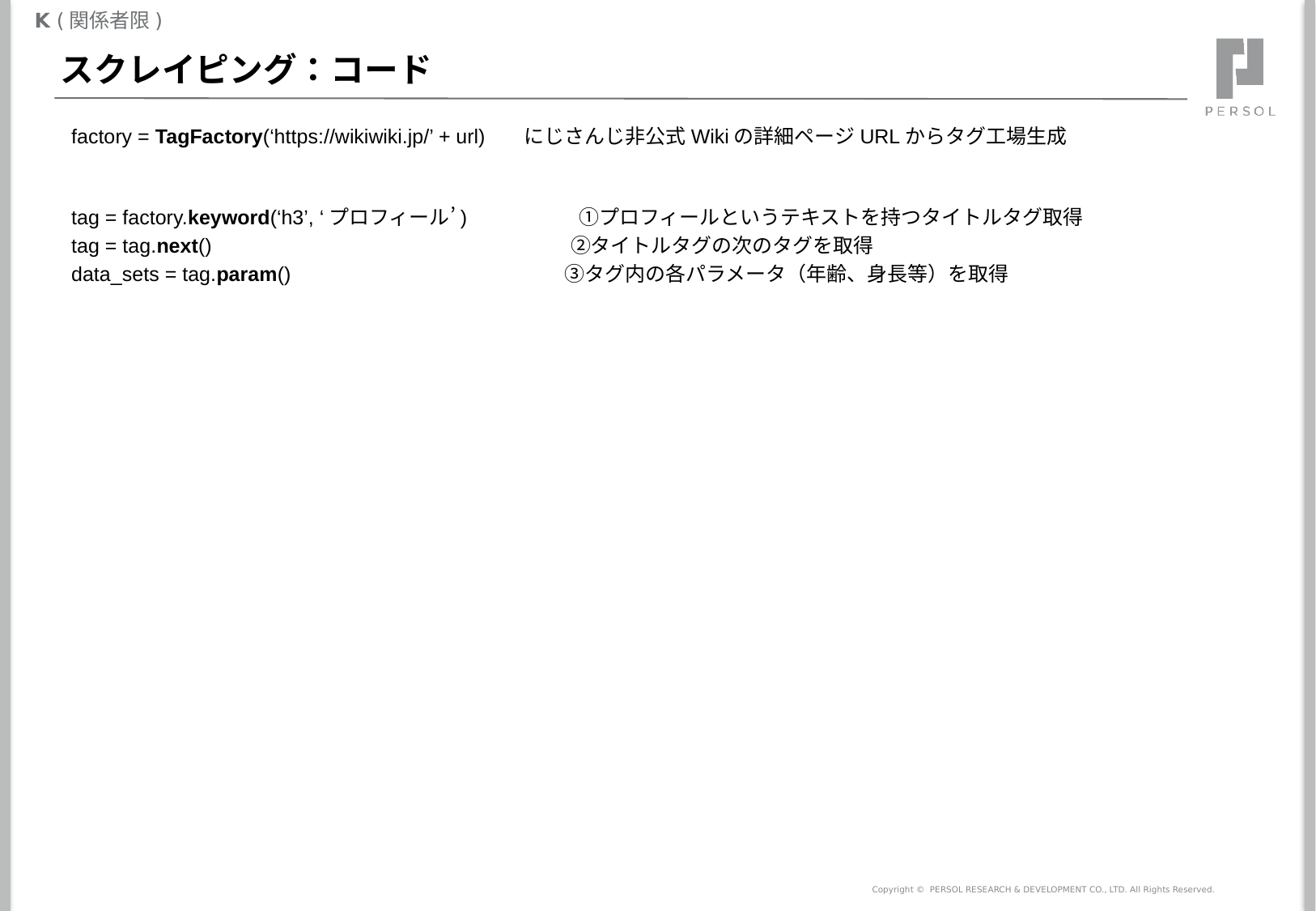

# スクレイピング：コード
factory = TagFactory(‘https://wikiwiki.jp/’ + url)      にじさんじ非公式Wikiの詳細ページURLからタグ工場生成

tag = factory.keyword(‘h3’, ‘プロフィール’) 　　　　　①プロフィールというテキストを持つタイトルタグ取得
tag = tag.next() 　　　　　　　　　　　　　　　　　 ②タイトルタグの次のタグを取得
data_sets = tag.param() 　　　　　　　　　　　　　③タグ内の各パラメータ（年齢、身長等）を取得